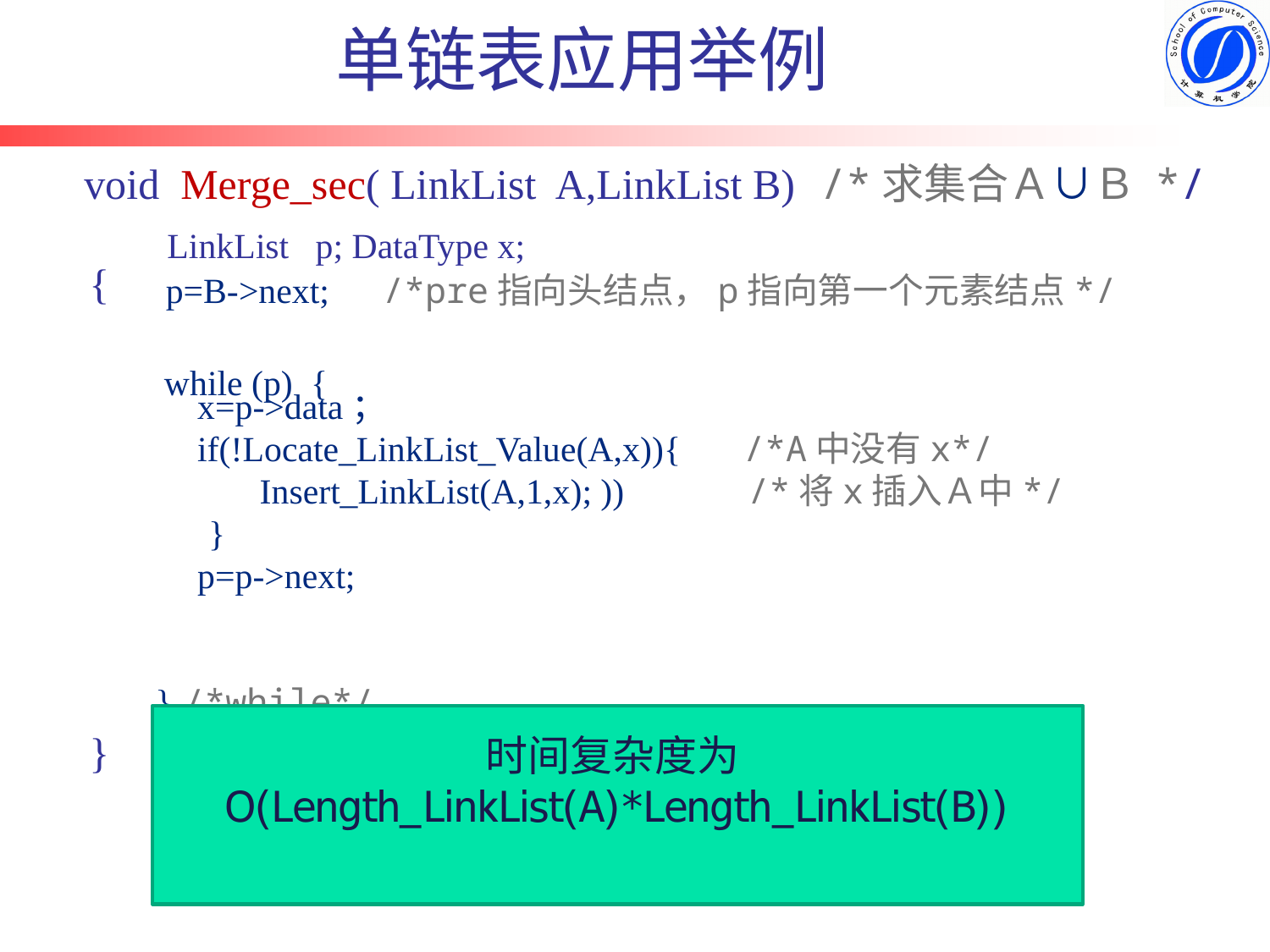

单链表应用举例
   void  Merge_sec( LinkList  A,LinkList B) /*求集合Ａ∪Ｂ */
   {

            while (p)  {

           } /*while*/
   }

LinkList   p; DataType x;
p=B->next;      /*pre指向头结点，p指向第一个元素结点*/
x=p->data；
if(!Locate_LinkList_Value(A,x)){       /*A中没有x*/
       Insert_LinkList(A,1,x); ))    　　/*将x插入Ａ中*/
 }
p=p->next;
时间复杂度为O(Length_LinkList(A)*Length_LinkList(B))